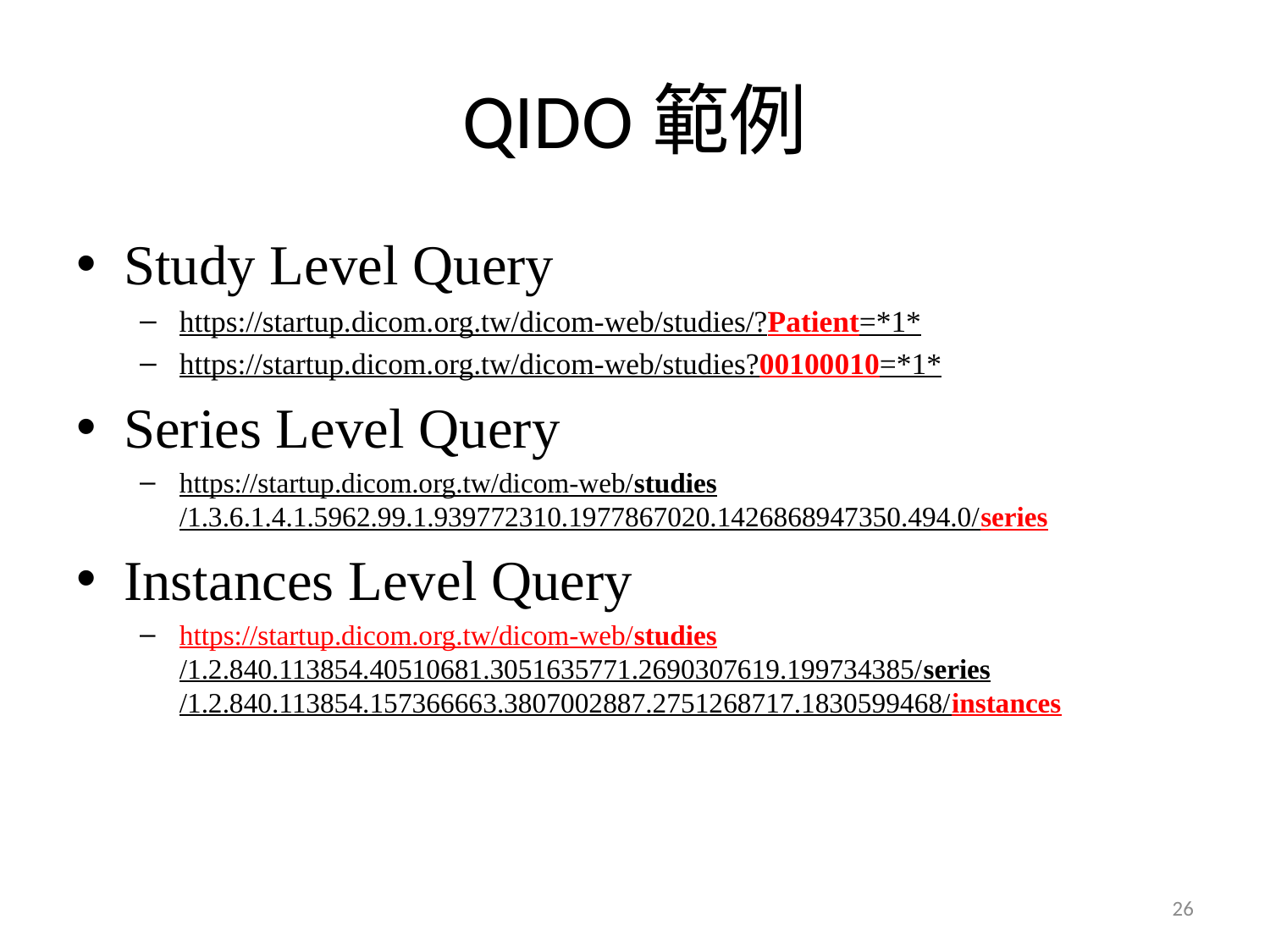

# QIDO範例
Study Level Query
https://startup.dicom.org.tw/dicom-web/studies/?Patient=*1*
https://startup.dicom.org.tw/dicom-web/studies?00100010=*1*
Series Level Query
https://startup.dicom.org.tw/dicom-web/studies/1.3.6.1.4.1.5962.99.1.939772310.1977867020.1426868947350.494.0/series
Instances Level Query
https://startup.dicom.org.tw/dicom-web/studies/1.2.840.113854.40510681.3051635771.2690307619.199734385/series/1.2.840.113854.157366663.3807002887.2751268717.1830599468/instances

26